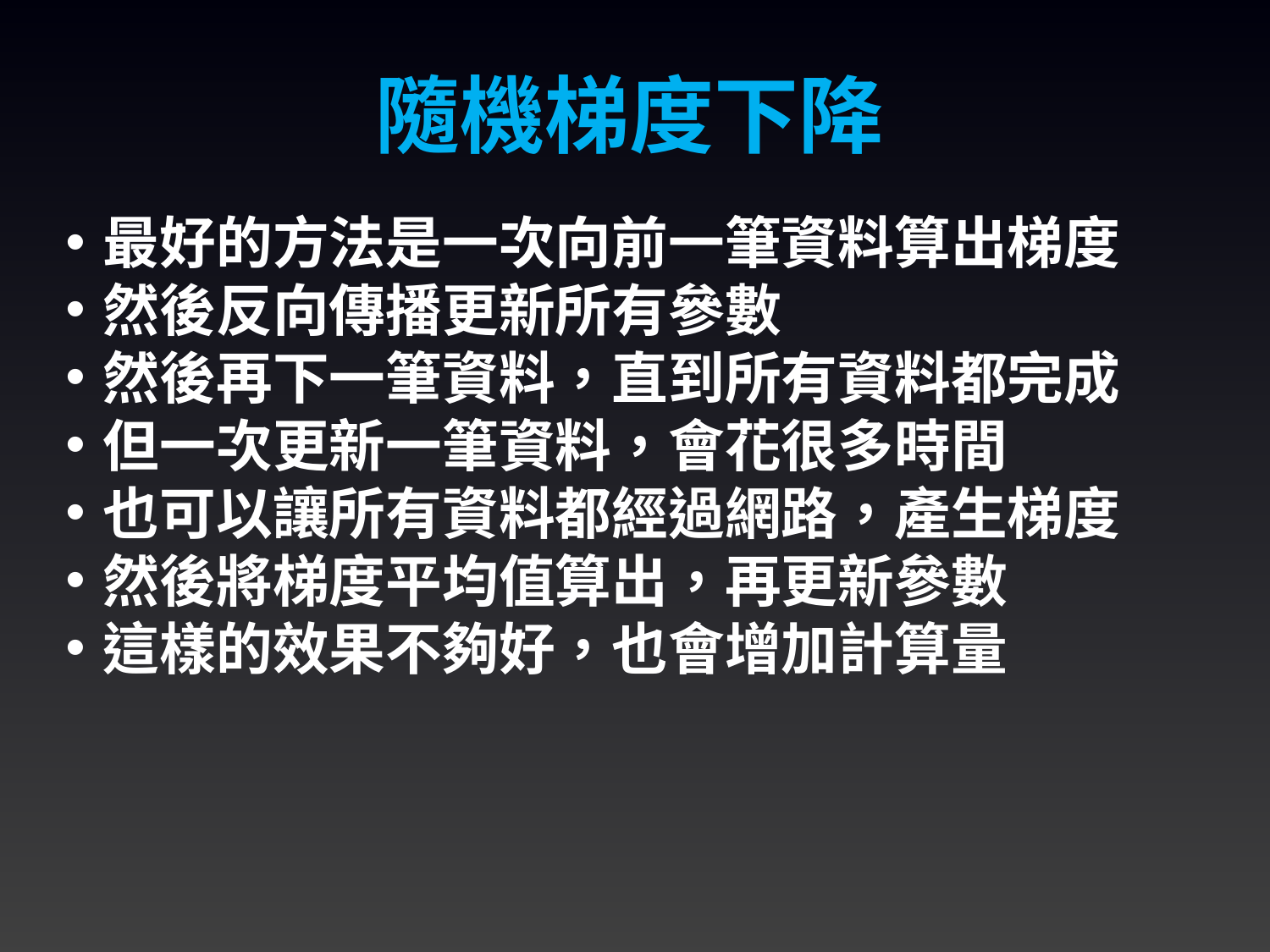

隨機梯度下降
最好的方法是一次向前一筆資料算出梯度
然後反向傳播更新所有參數
然後再下一筆資料，直到所有資料都完成
但一次更新一筆資料，會花很多時間
也可以讓所有資料都經過網路，產生梯度
然後將梯度平均值算出，再更新參數
這樣的效果不夠好，也會增加計算量